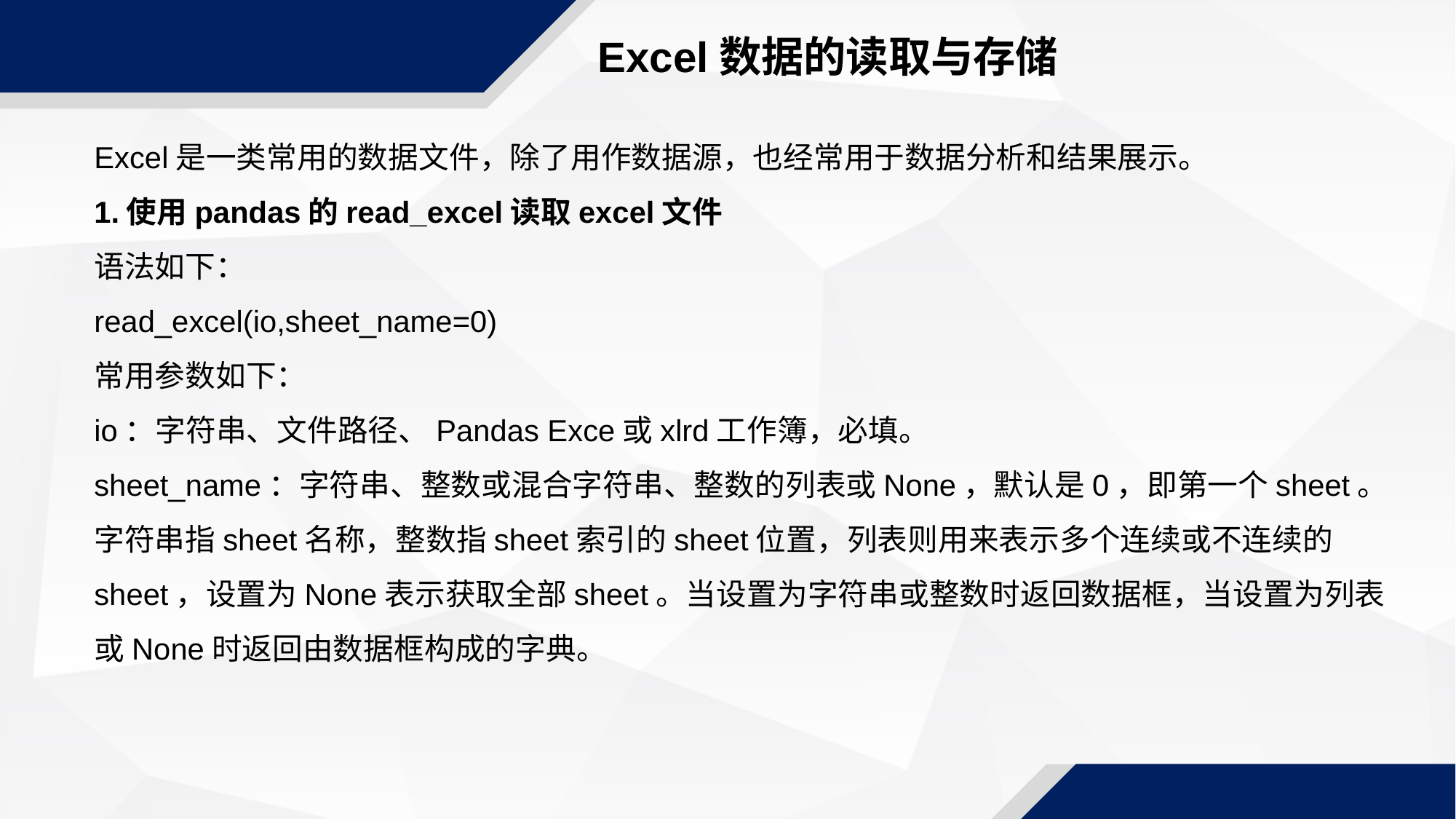

Excel数据的读取与存储
Excel是一类常用的数据文件，除了用作数据源，也经常用于数据分析和结果展示。
1.使用pandas的read_excel读取excel文件
语法如下：
read_excel(io,sheet_name=0)
常用参数如下：
io：字符串、文件路径、Pandas Exce或xlrd工作簿，必填。
sheet_name：字符串、整数或混合字符串、整数的列表或None，默认是0，即第一个sheet。字符串指sheet名称，整数指sheet索引的sheet位置，列表则用来表示多个连续或不连续的sheet，设置为None表示获取全部sheet。当设置为字符串或整数时返回数据框，当设置为列表或None时返回由数据框构成的字典。